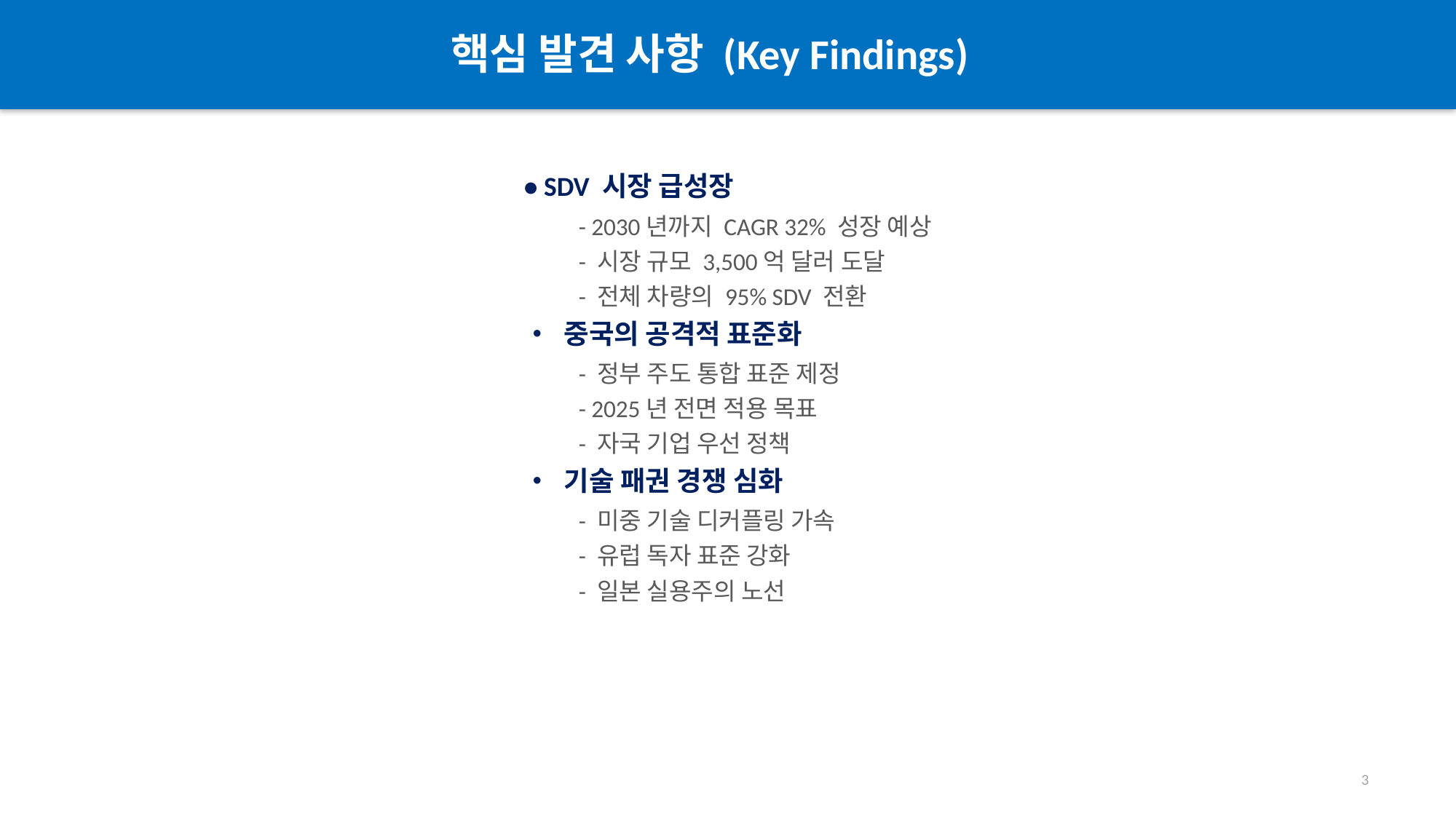

핵심 발견 사항 (Key Findings)
#
• SDV 시장 급성장
- 2030년까지 CAGR 32% 성장 예상
- 시장 규모 3,500억 달러 도달
- 전체 차량의 95% SDV 전환
• 중국의 공격적 표준화
- 정부 주도 통합 표준 제정
- 2025년 전면 적용 목표
- 자국 기업 우선 정책
• 기술 패권 경쟁 심화
- 미중 기술 디커플링 가속
- 유럽 독자 표준 강화
- 일본 실용주의 노선
3